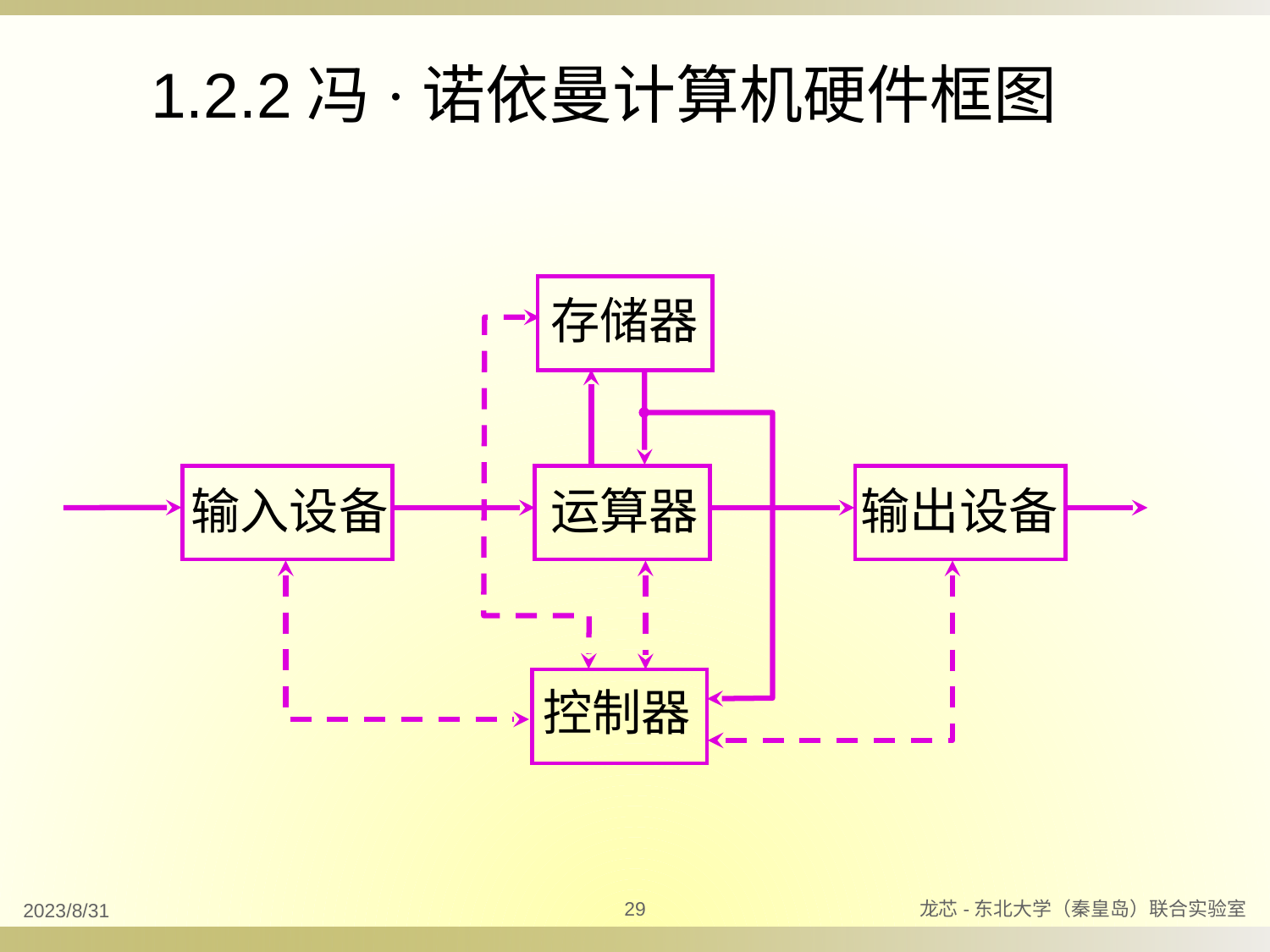

1.2.2冯·诺依曼计算机硬件框图

存储器

输入设备
运算器
输出设备

控制器
2023/8/31
29
龙芯-东北大学（秦皇岛）联合实验室